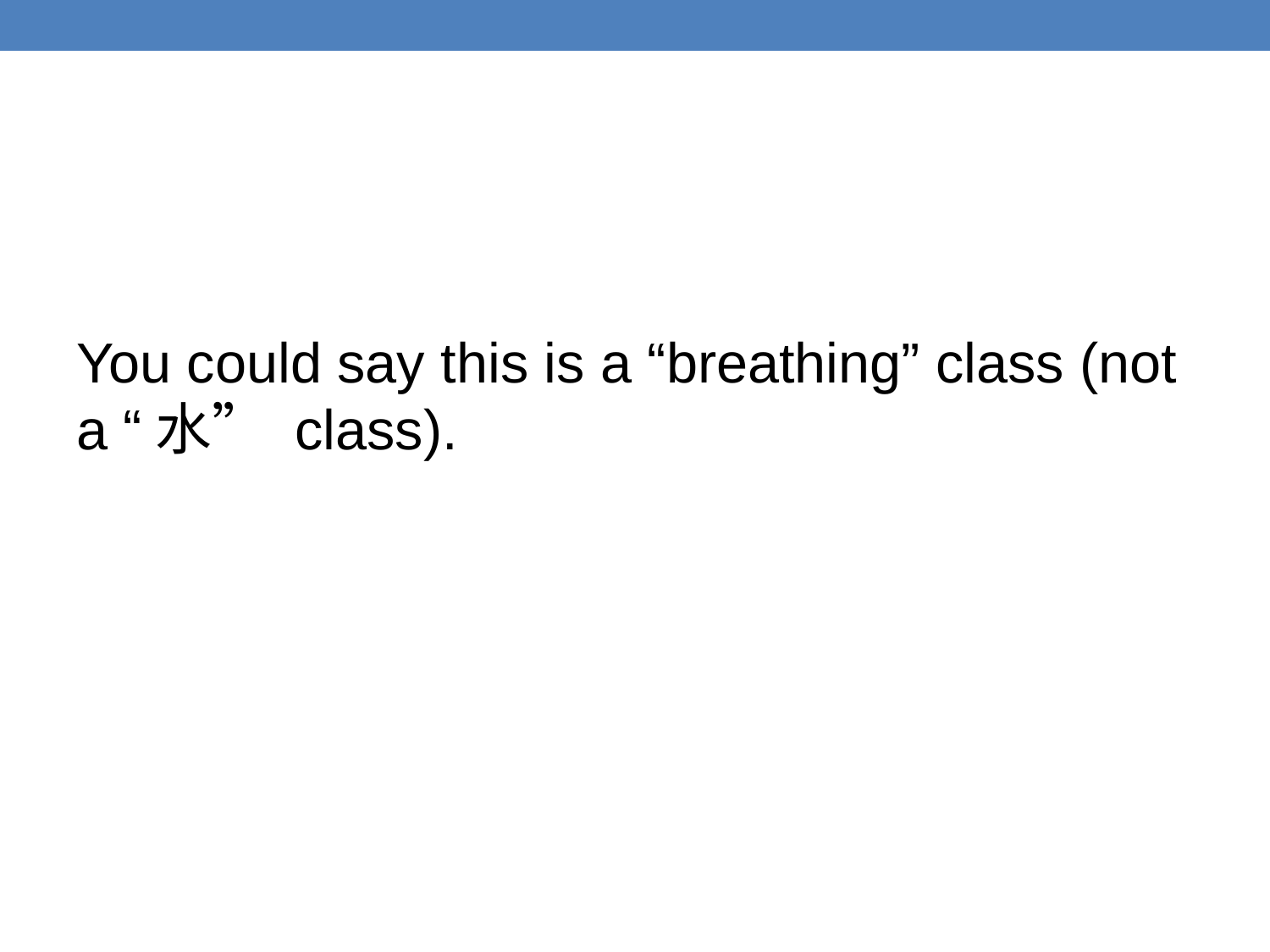

You could say this is a “breathing” class (not a “水” class).